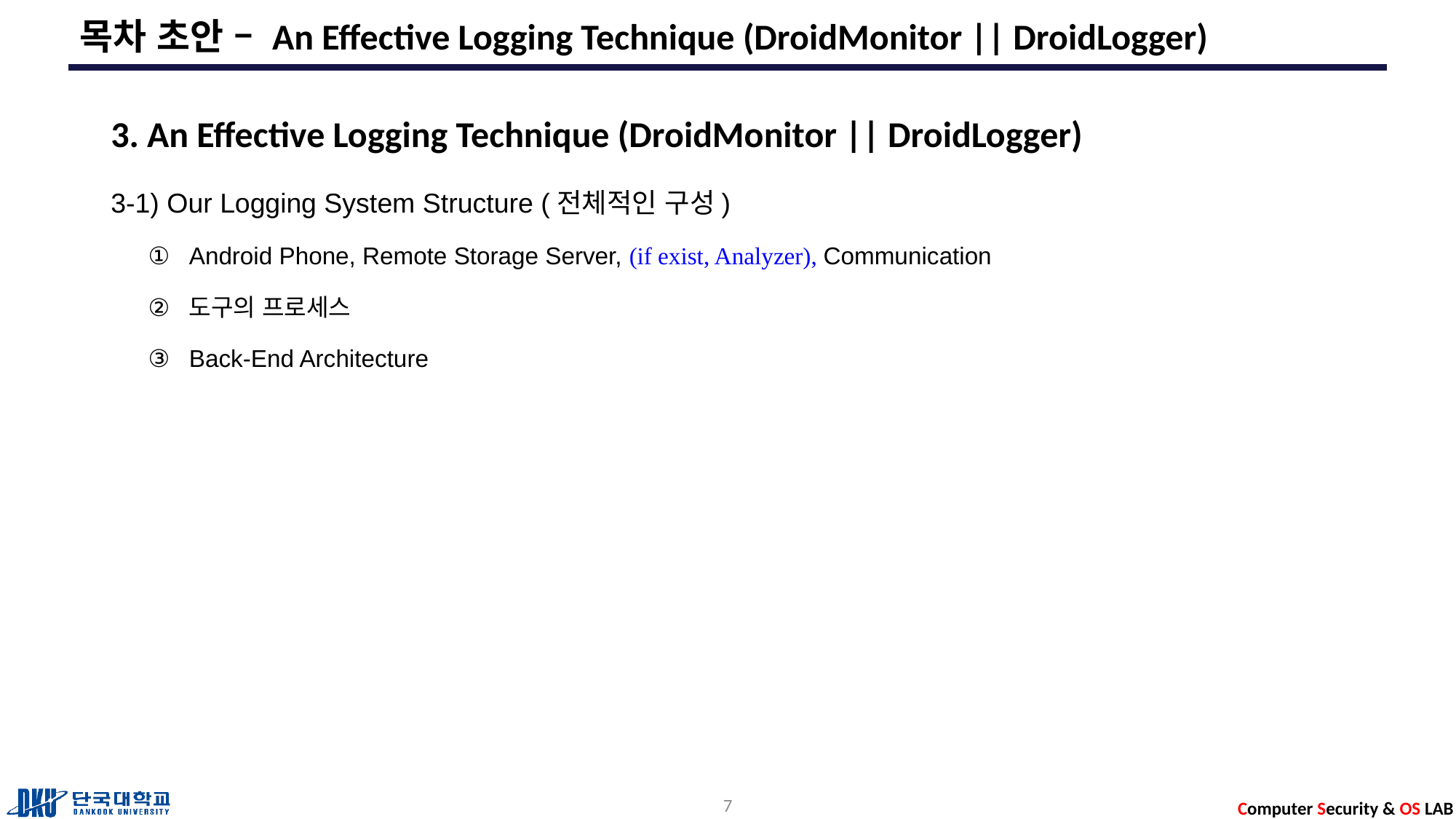

# 목차 초안 – An Effective Logging Technique (DroidMonitor || DroidLogger)
3. An Effective Logging Technique (DroidMonitor || DroidLogger)
3-1) Our Logging System Structure (전체적인 구성)
Android Phone, Remote Storage Server, (if exist, Analyzer), Communication
도구의 프로세스
Back-End Architecture
7